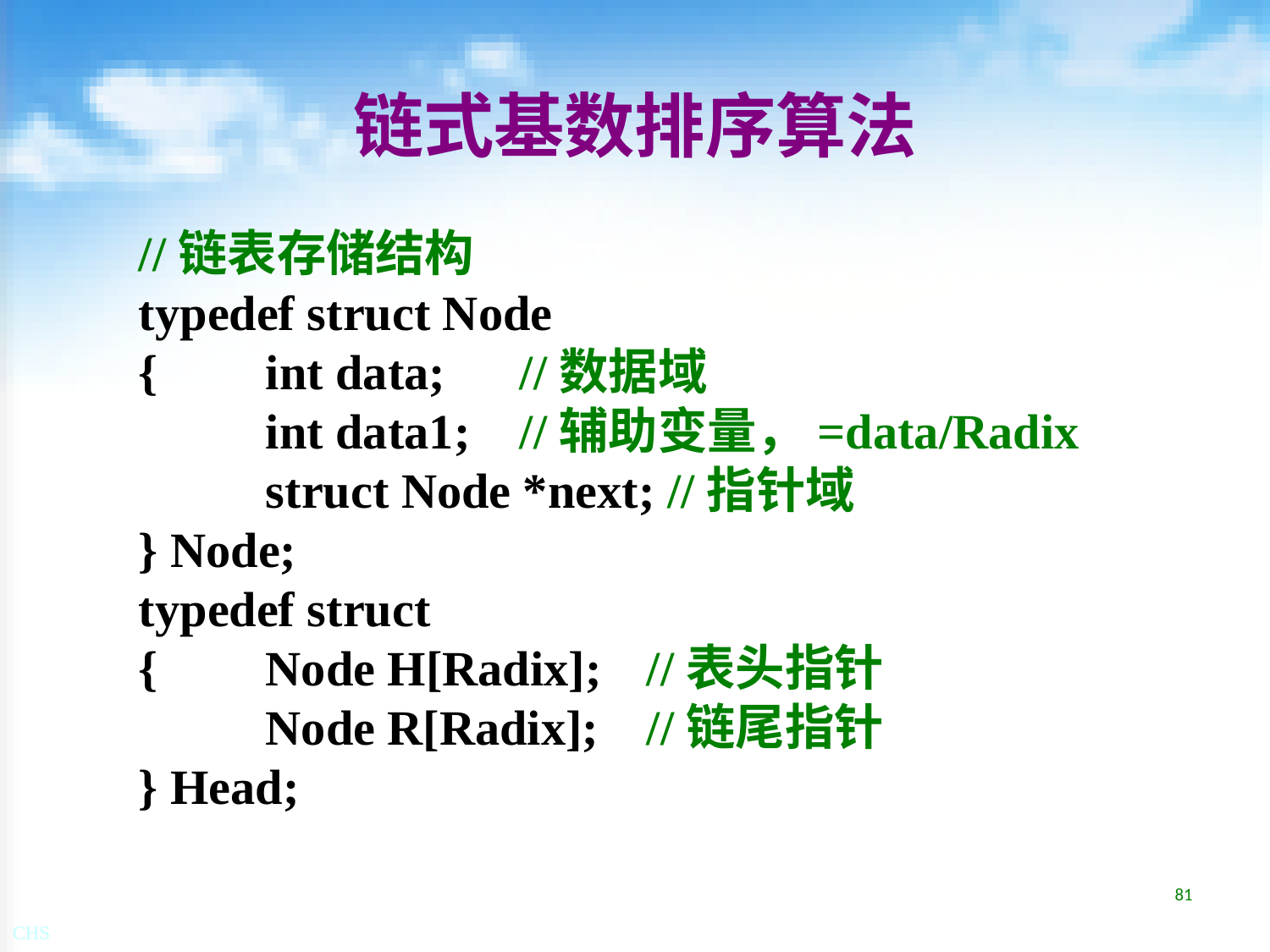

# 链式基数排序算法
//链表存储结构
typedef struct Node
{	int data;	//数据域
	int data1;	//辅助变量，=data/Radix
	struct Node *next; //指针域
} Node;
typedef struct
{	Node H[Radix];	//表头指针
	Node R[Radix];	//链尾指针
} Head;
81